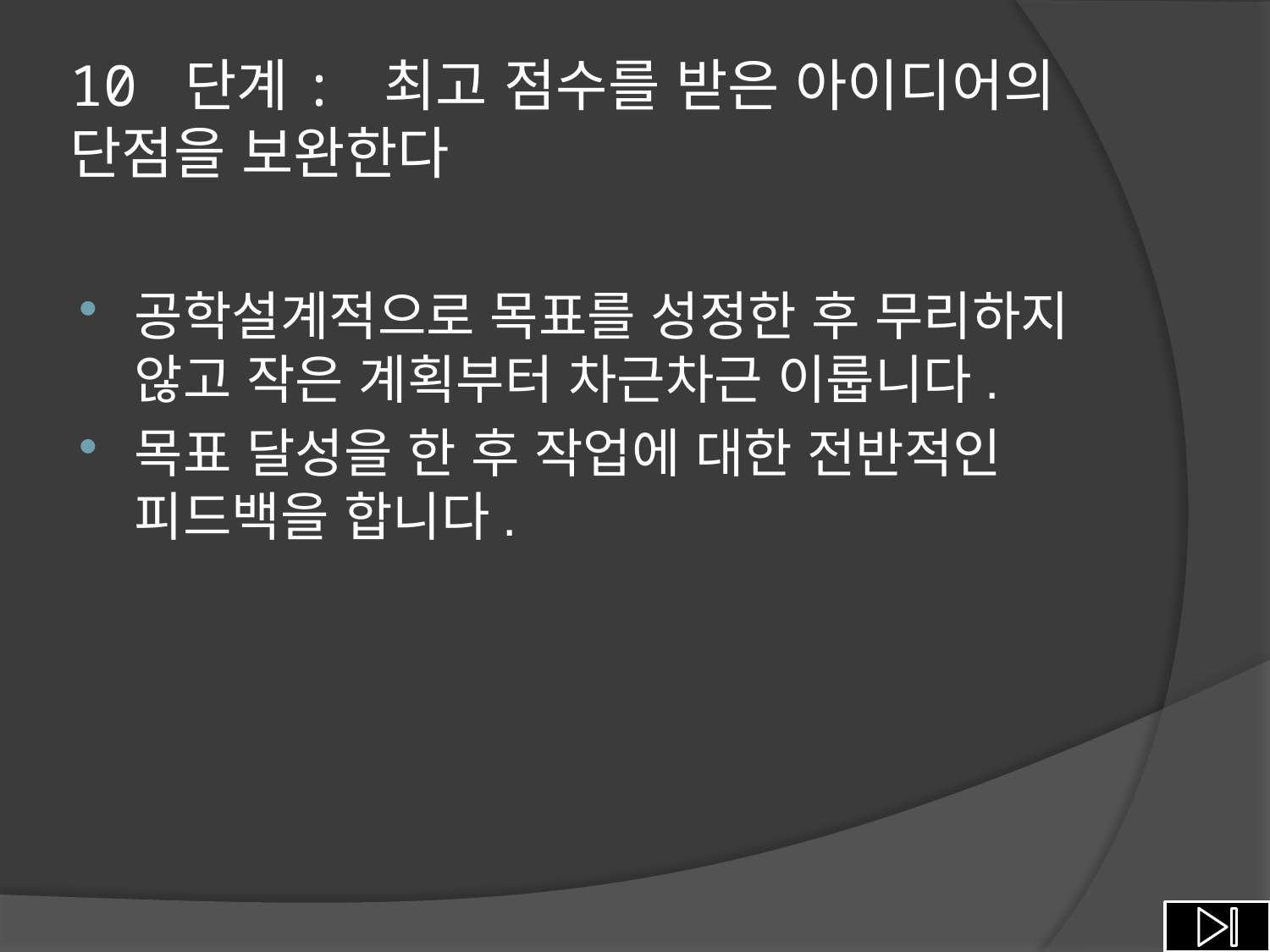

# 10 단계: 최고 점수를 받은 아이디어의 단점을 보완한다
공학설계적으로 목표를 성정한 후 무리하지 않고 작은 계획부터 차근차근 이룹니다.
목표 달성을 한 후 작업에 대한 전반적인 피드백을 합니다.